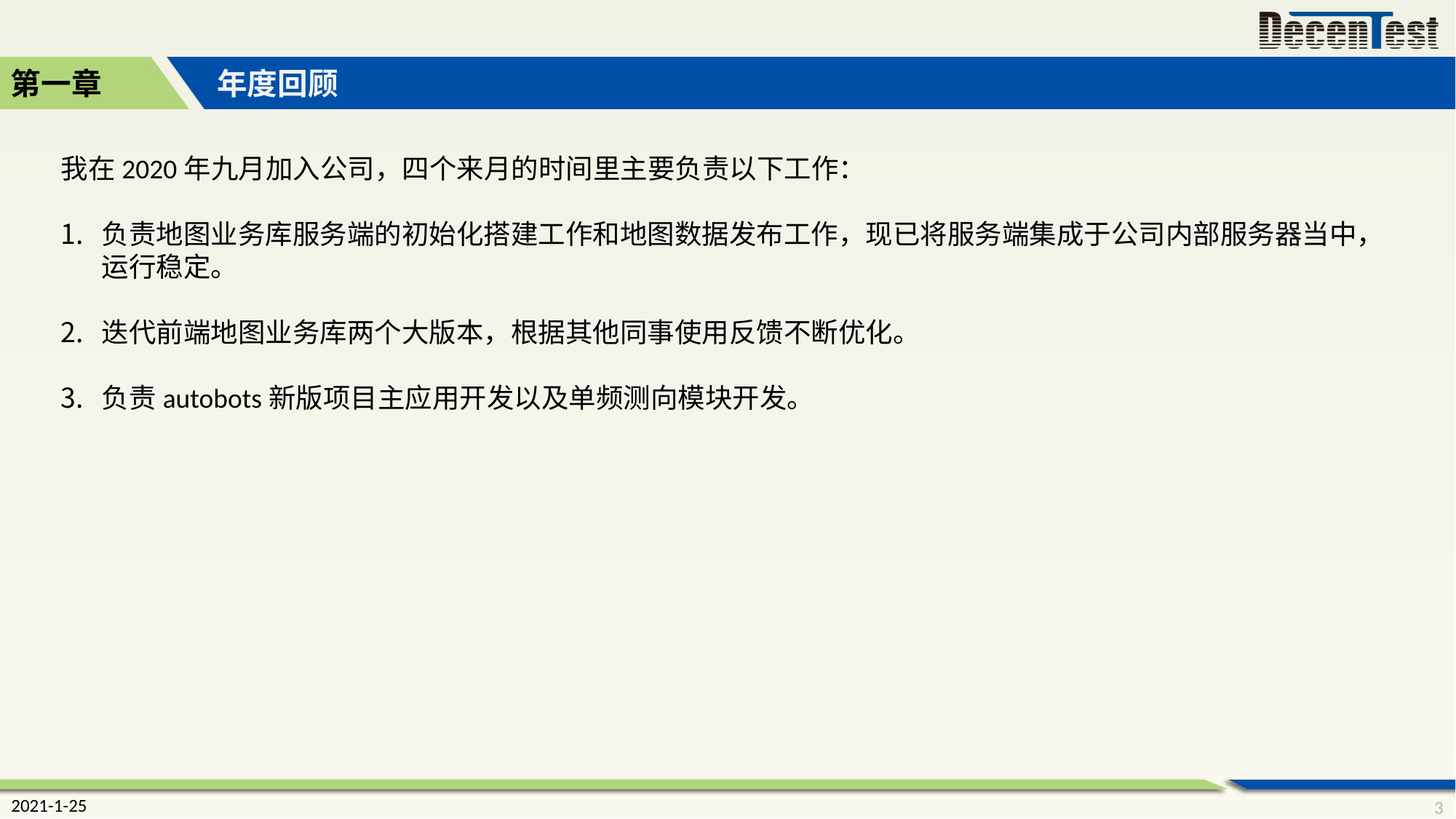

第一章
年度回顾
我在2020年九月加入公司，四个来月的时间里主要负责以下工作：

负责地图业务库服务端的初始化搭建工作和地图数据发布工作，现已将服务端集成于公司内部服务器当中，运行稳定。

迭代前端地图业务库两个大版本，根据其他同事使用反馈不断优化。

负责autobots新版项目主应用开发以及单频测向模块开发。

2021-1-25
3